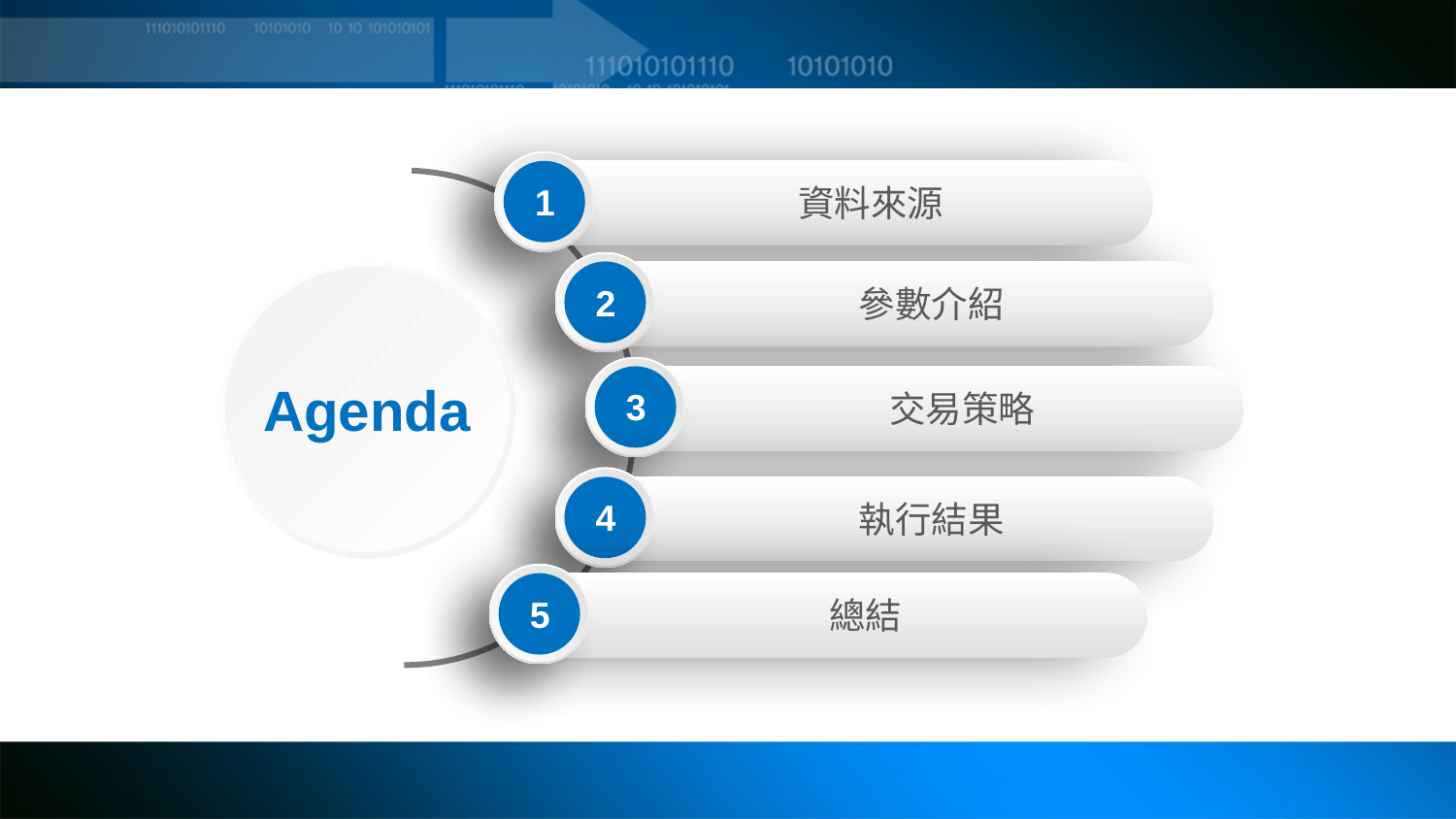

1
資料來源

2
參數介紹

Agenda

3
交易策略

4
執行結果

5
總結